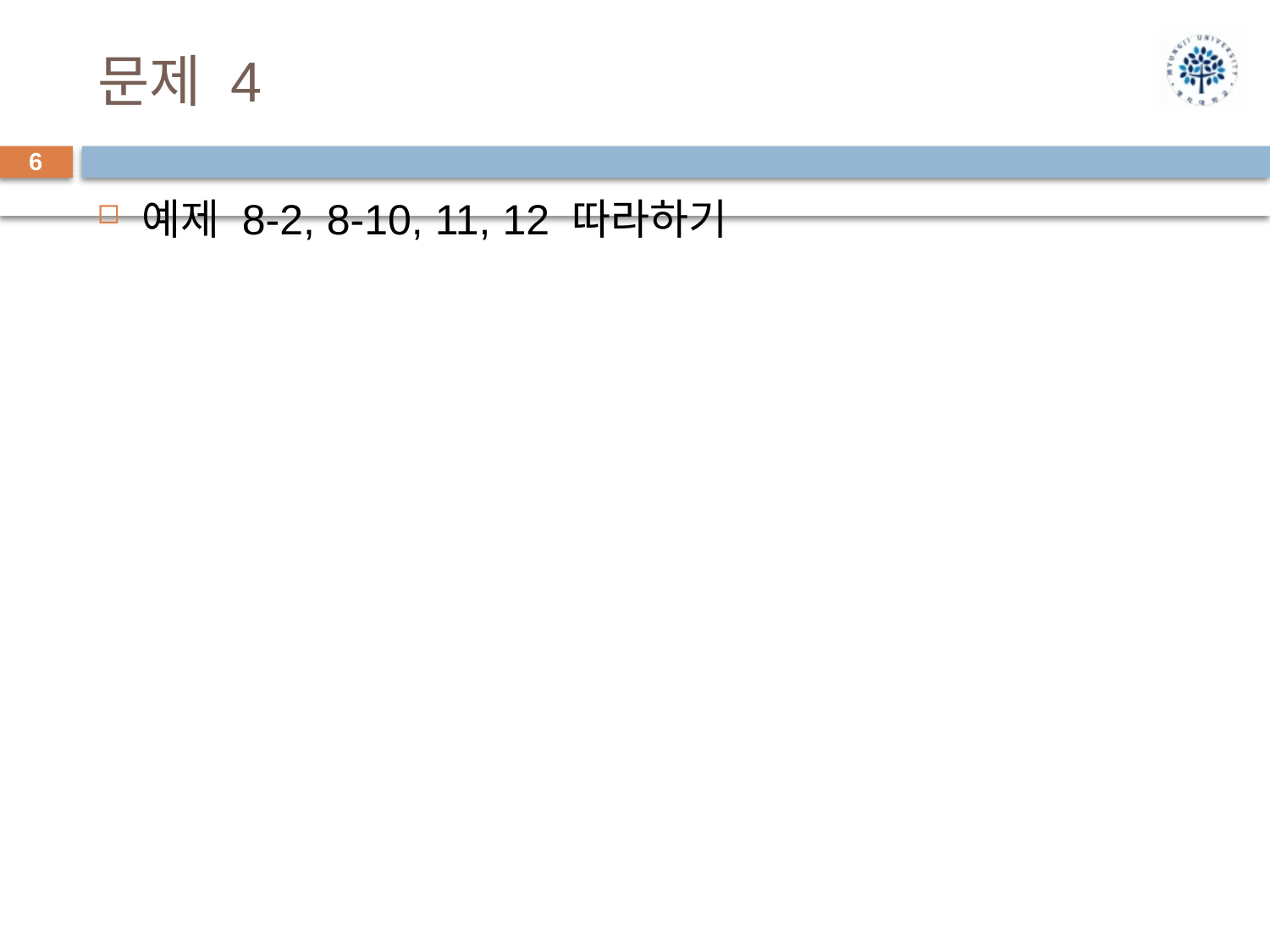

# 문제 4
6
예제 8-2, 8-10, 11, 12 따라하기